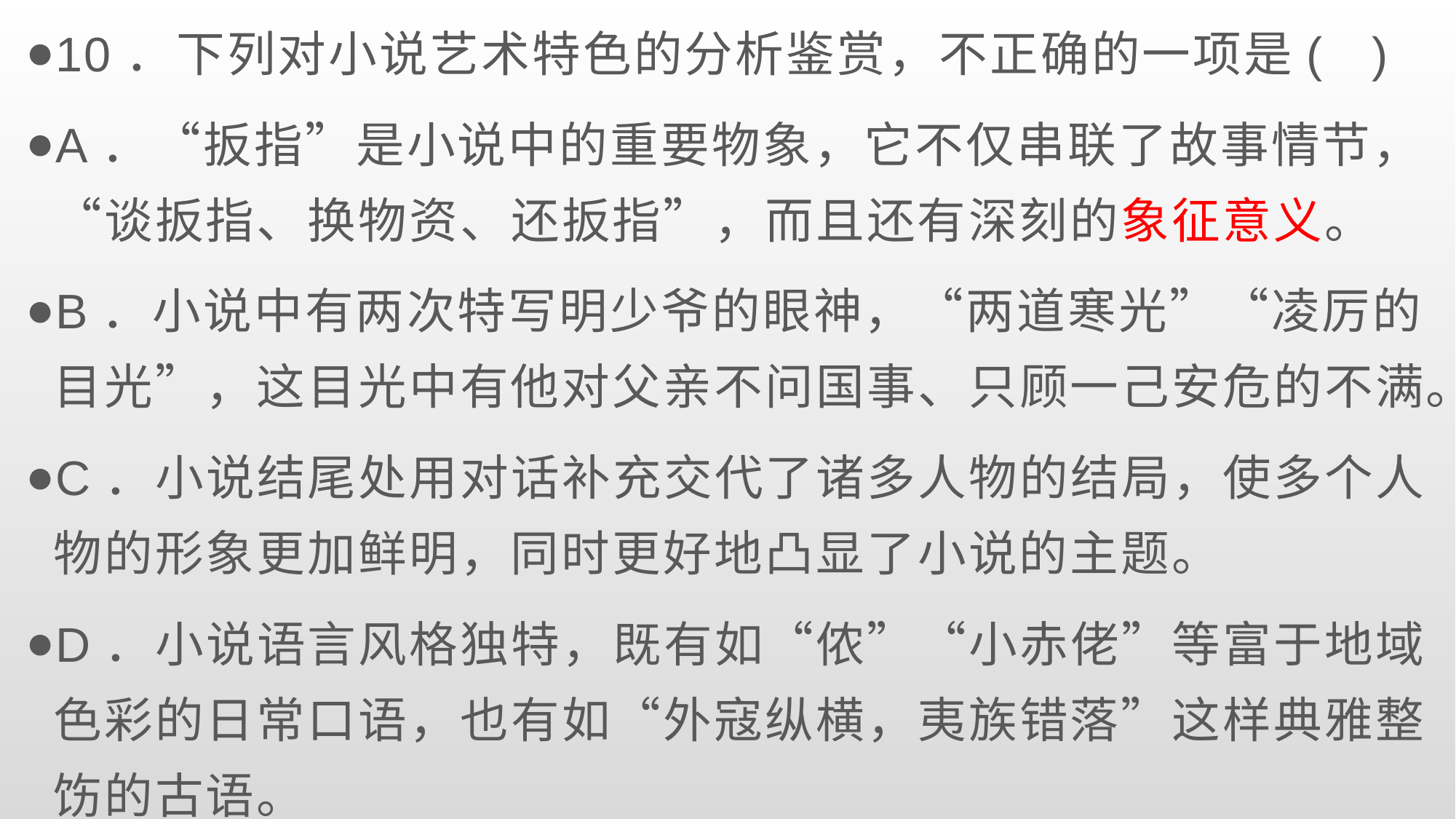

10．下列对小说艺术特色的分析鉴赏，不正确的一项是(   )
A．“扳指”是小说中的重要物象，它不仅串联了故事情节，“谈扳指、换物资、还扳指”，而且还有深刻的象征意义。
B．小说中有两次特写明少爷的眼神，“两道寒光”“凌厉的目光”，这目光中有他对父亲不问国事、只顾一己安危的不满。
C．小说结尾处用对话补充交代了诸多人物的结局，使多个人物的形象更加鲜明，同时更好地凸显了小说的主题。
D．小说语言风格独特，既有如“侬”“小赤佬”等富于地域色彩的日常口语，也有如“外寇纵横，夷族错落”这样典雅整饬的古语。